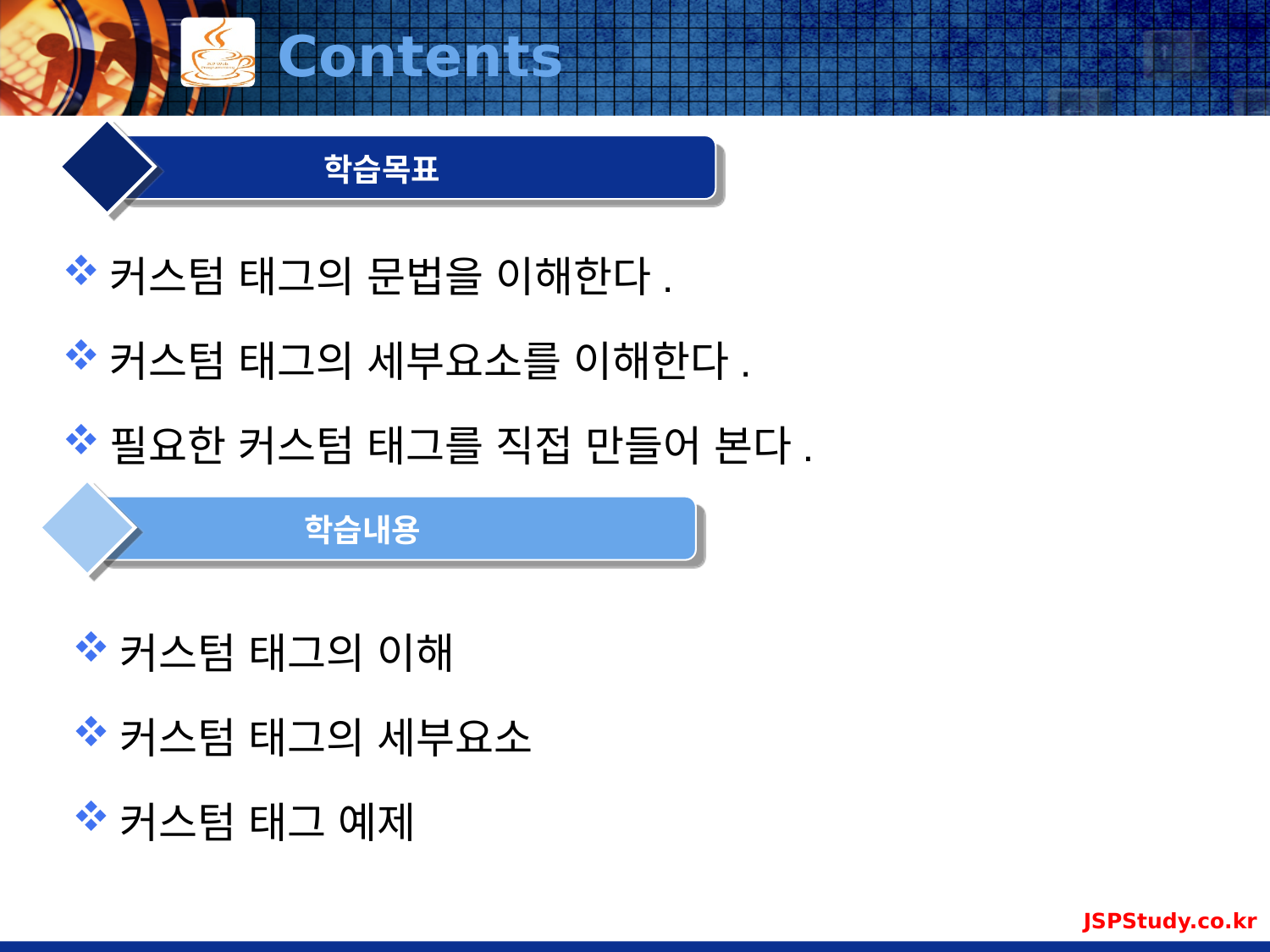

# Contents

학습목표
커스텀 태그의 문법을 이해한다.
커스텀 태그의 세부요소를 이해한다.
필요한 커스텀 태그를 직접 만들어 본다.

학습내용
커스텀 태그의 이해
커스텀 태그의 세부요소
커스텀 태그 예제
JSPStudy.co.kr